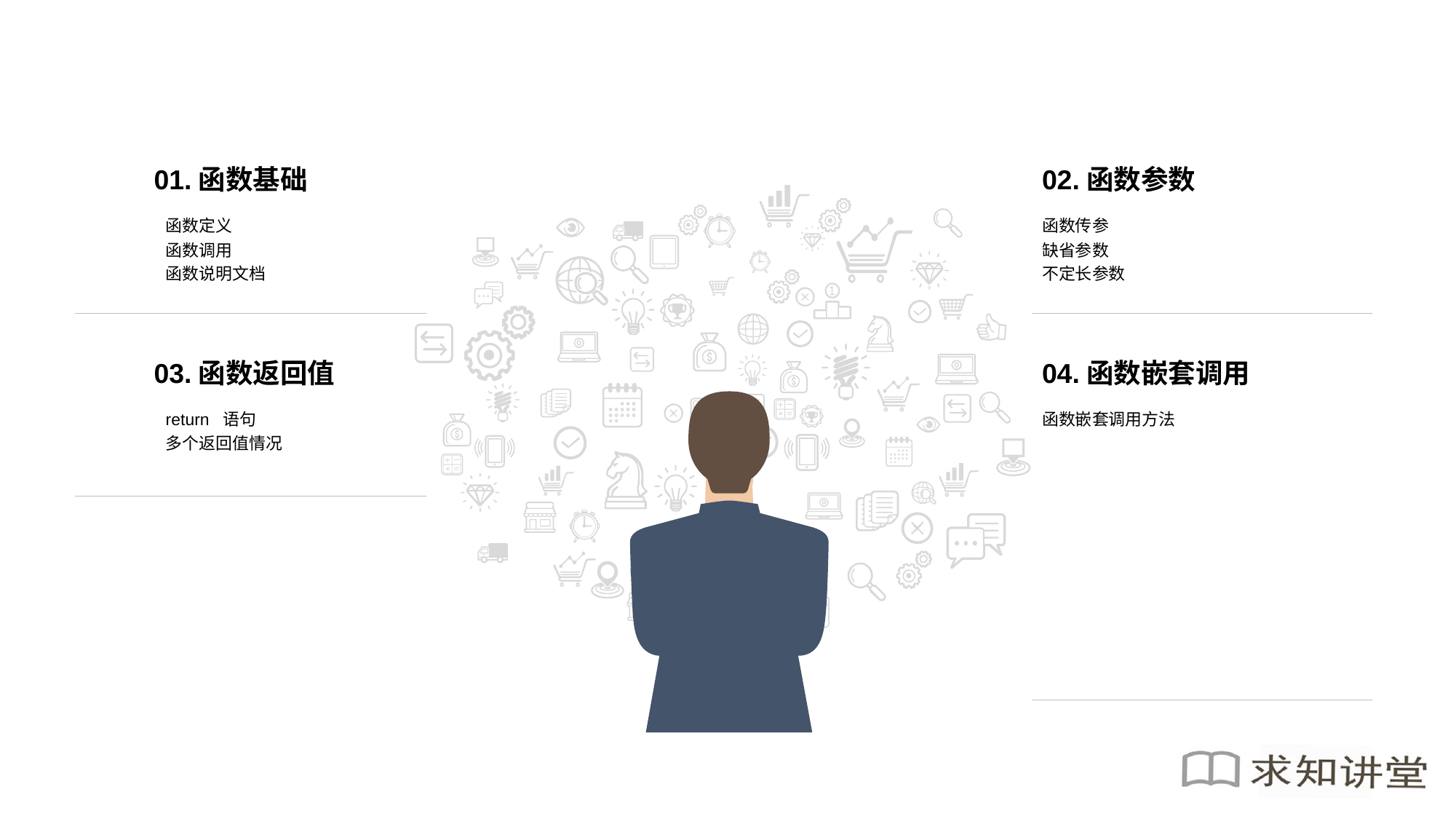

01.函数基础
函数定义
函数调用
函数说明文档
02.函数参数
函数传参
缺省参数
不定长参数

03.函数返回值
return  语句
多个返回值情况
04.函数嵌套调用
函数嵌套调用方法